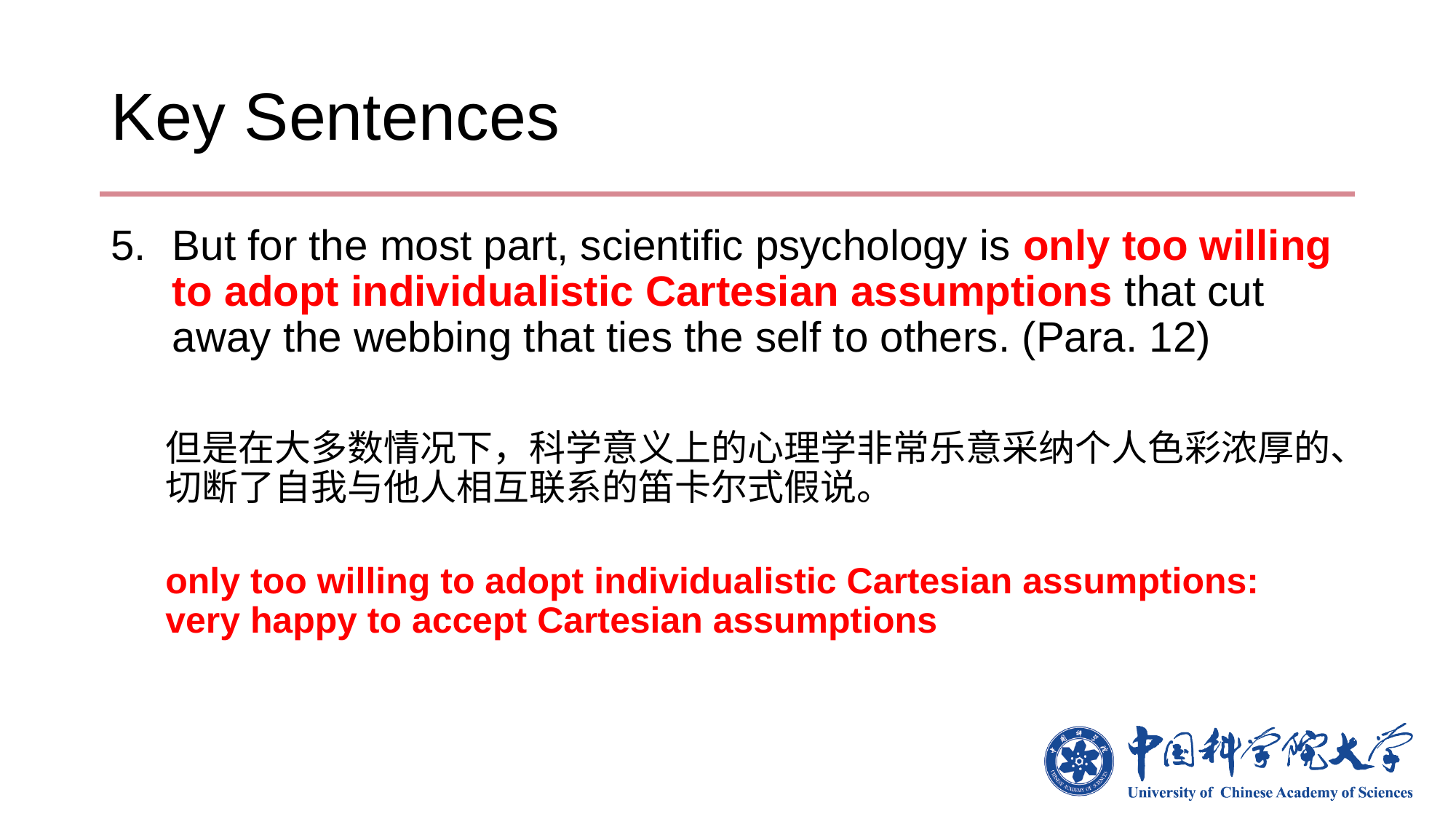

# Key Sentences
But for the most part, scientific psychology is only too willing to adopt individualistic Cartesian assumptions that cut away the webbing that ties the self to others. (Para. 12)

但是在大多数情况下，科学意义上的心理学非常乐意采纳个人色彩浓厚的、切断了自我与他人相互联系的笛卡尔式假说。

only too willing to adopt individualistic Cartesian assumptions: very happy to accept Cartesian assumptions